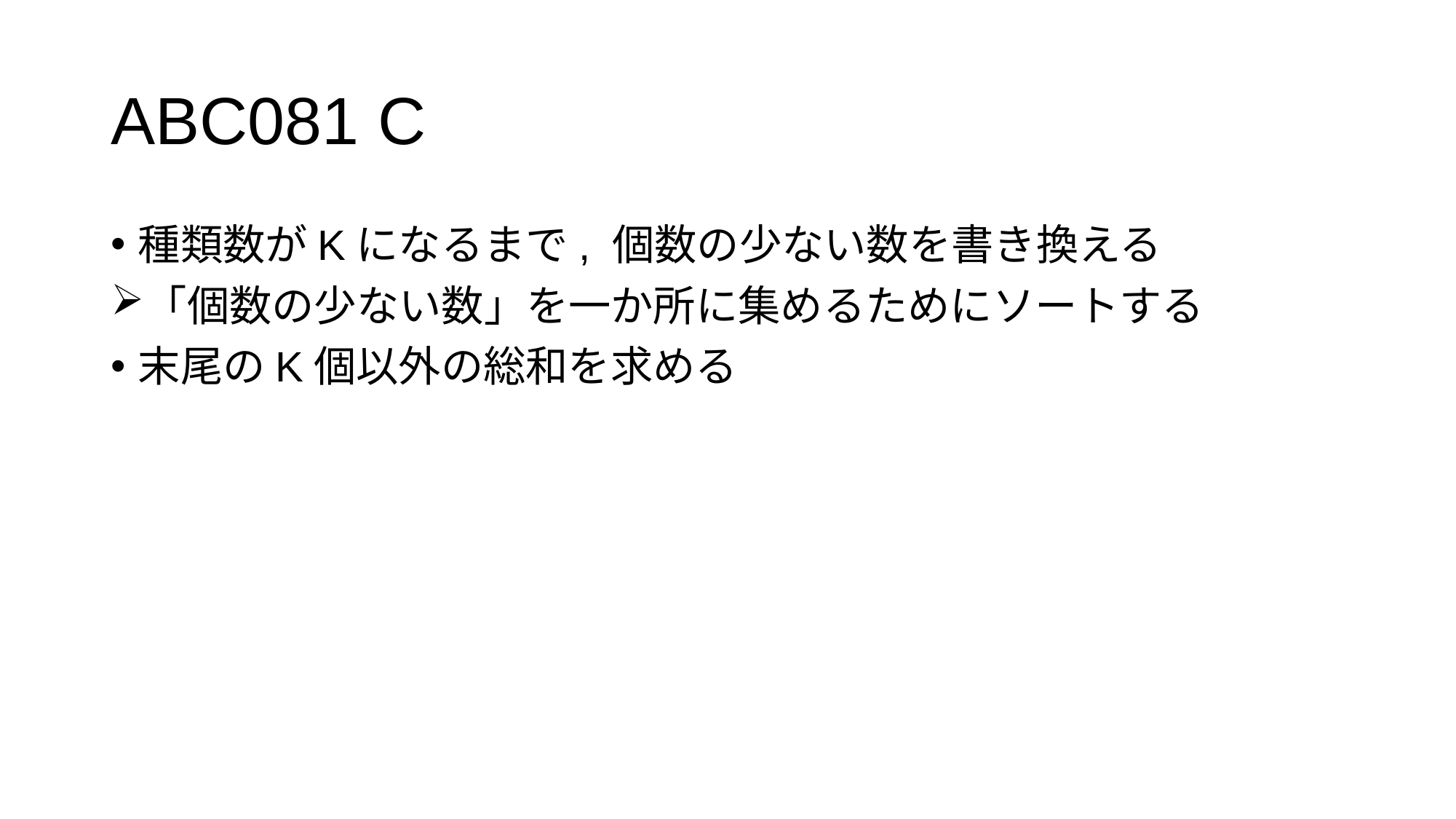

# ABC081 C
種類数がKになるまで, 個数の少ない数を書き換える
「個数の少ない数」を一か所に集めるためにソートする
末尾のK個以外の総和を求める